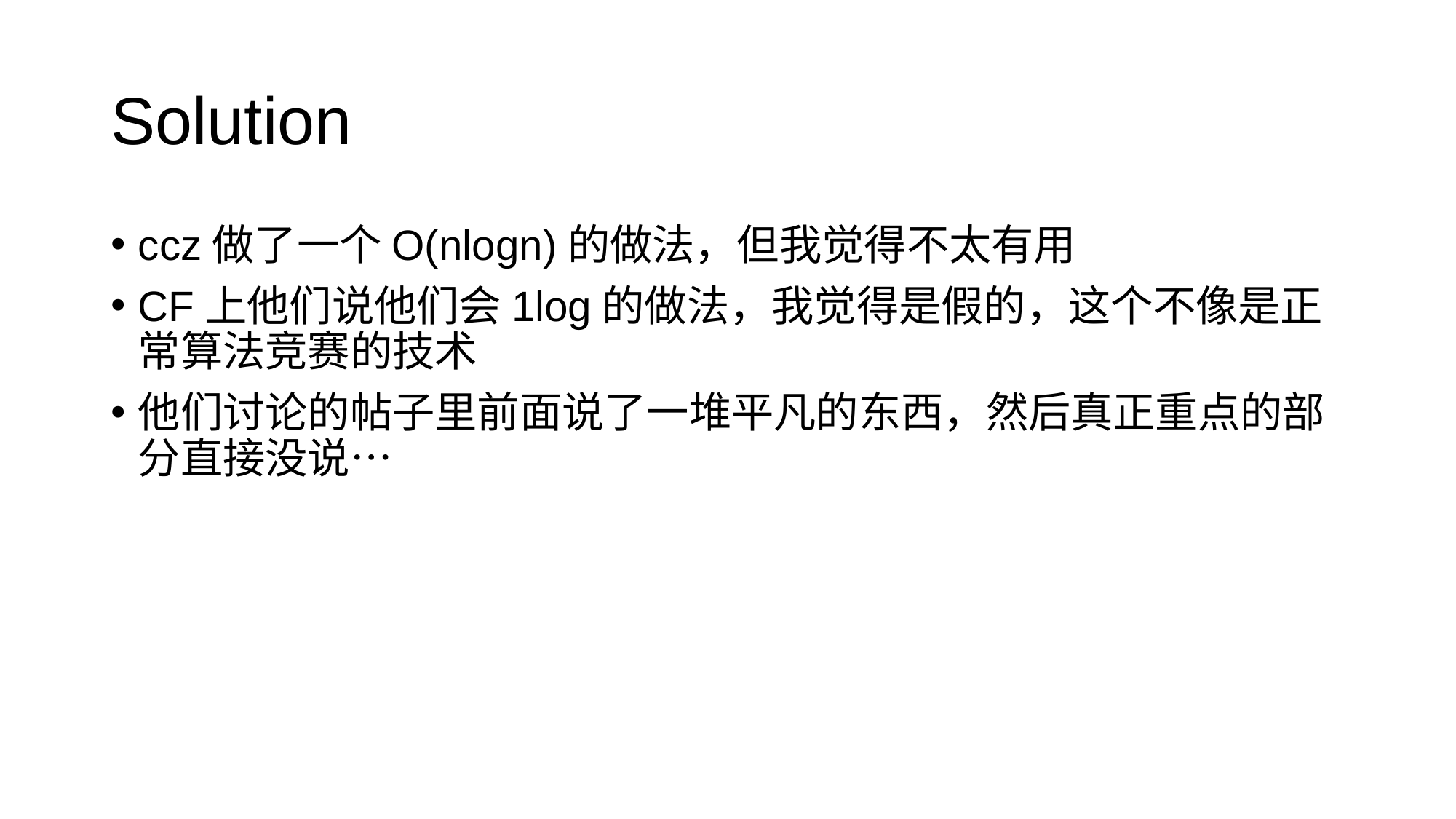

# Solution
ccz做了一个O(nlogn)的做法，但我觉得不太有用
CF上他们说他们会1log的做法，我觉得是假的，这个不像是正常算法竞赛的技术
他们讨论的帖子里前面说了一堆平凡的东西，然后真正重点的部分直接没说…